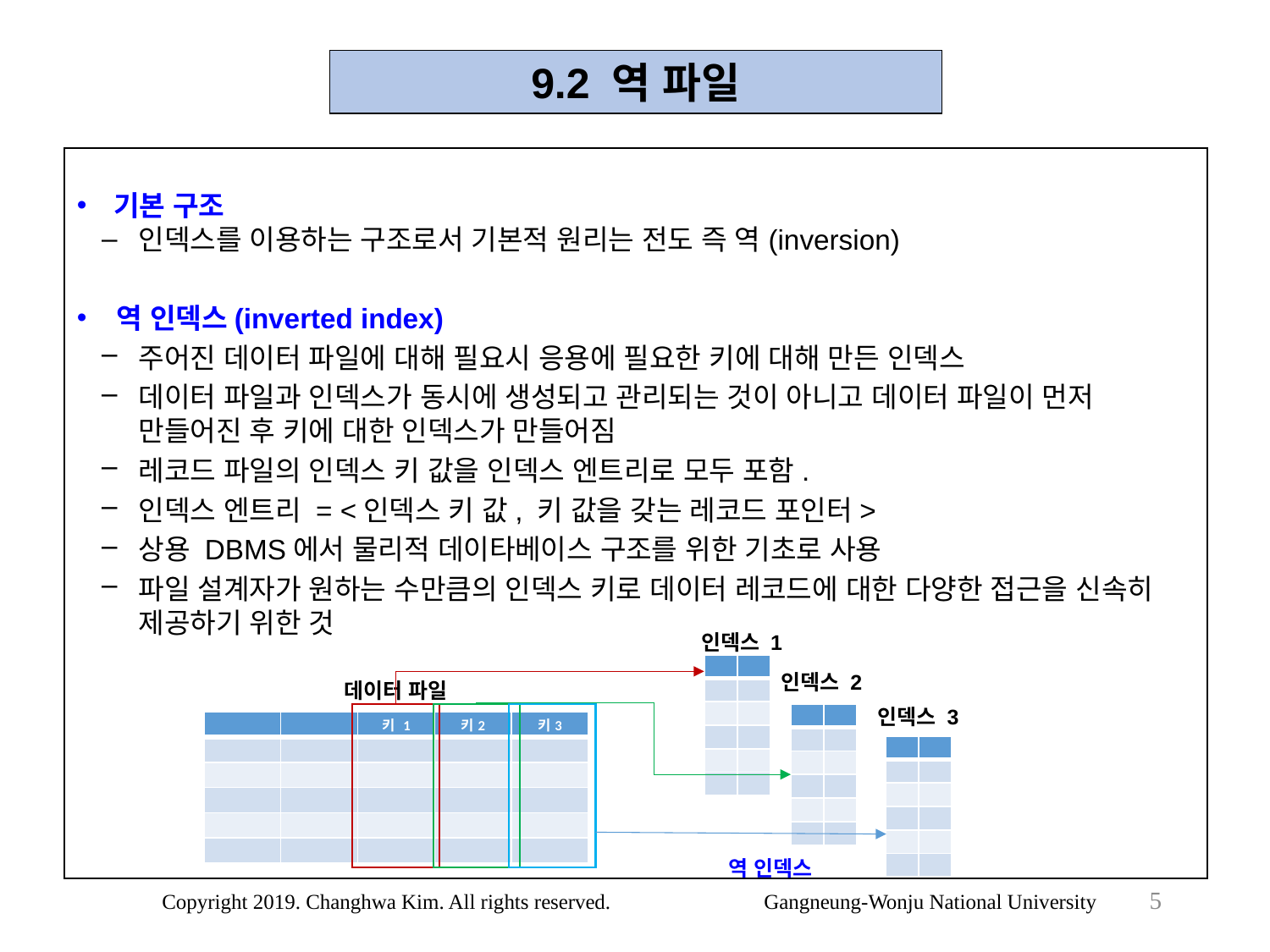

9.2 역 파일

기본 구조
인덱스를 이용하는 구조로서 기본적 원리는 전도 즉 역(inversion)

역 인덱스(inverted index)
주어진 데이터 파일에 대해 필요시 응용에 필요한 키에 대해 만든 인덱스
데이터 파일과 인덱스가 동시에 생성되고 관리되는 것이 아니고 데이터 파일이 먼저 만들어진 후 키에 대한 인덱스가 만들어짐
레코드 파일의 인덱스 키 값을 인덱스 엔트리로 모두 포함.
인덱스 엔트리 = <인덱스 키 값, 키 값을 갖는 레코드 포인터>
상용 DBMS에서 물리적 데이타베이스 구조를 위한 기초로 사용
파일 설계자가 원하는 수만큼의 인덱스 키로 데이터 레코드에 대한 다양한 접근을 신속히 제공하기 위한 것

인덱스 1
|  |  |
| --- | --- |
|  |  |
|  |  |
|  |  |
|  |  |
|  |  |
인덱스 2
데이터 파일
인덱스 3

|  |  |
| --- | --- |
|  |  |
|  |  |
|  |  |
|  |  |
|  |  |
|  |  | 키 1 | 키2 | 키3 |
| --- | --- | --- | --- | --- |
|  |  |  |  |  |
|  |  |  |  |  |
|  |  |  |  |  |
|  |  |  |  |  |
|  |  |  |  |  |
|  |  |
| --- | --- |
|  |  |
|  |  |
|  |  |
|  |  |
|  |  |
역 인덱스
5
Copyright 2019. Changhwa Kim. All rights reserved.                             Gangneung-Wonju National University